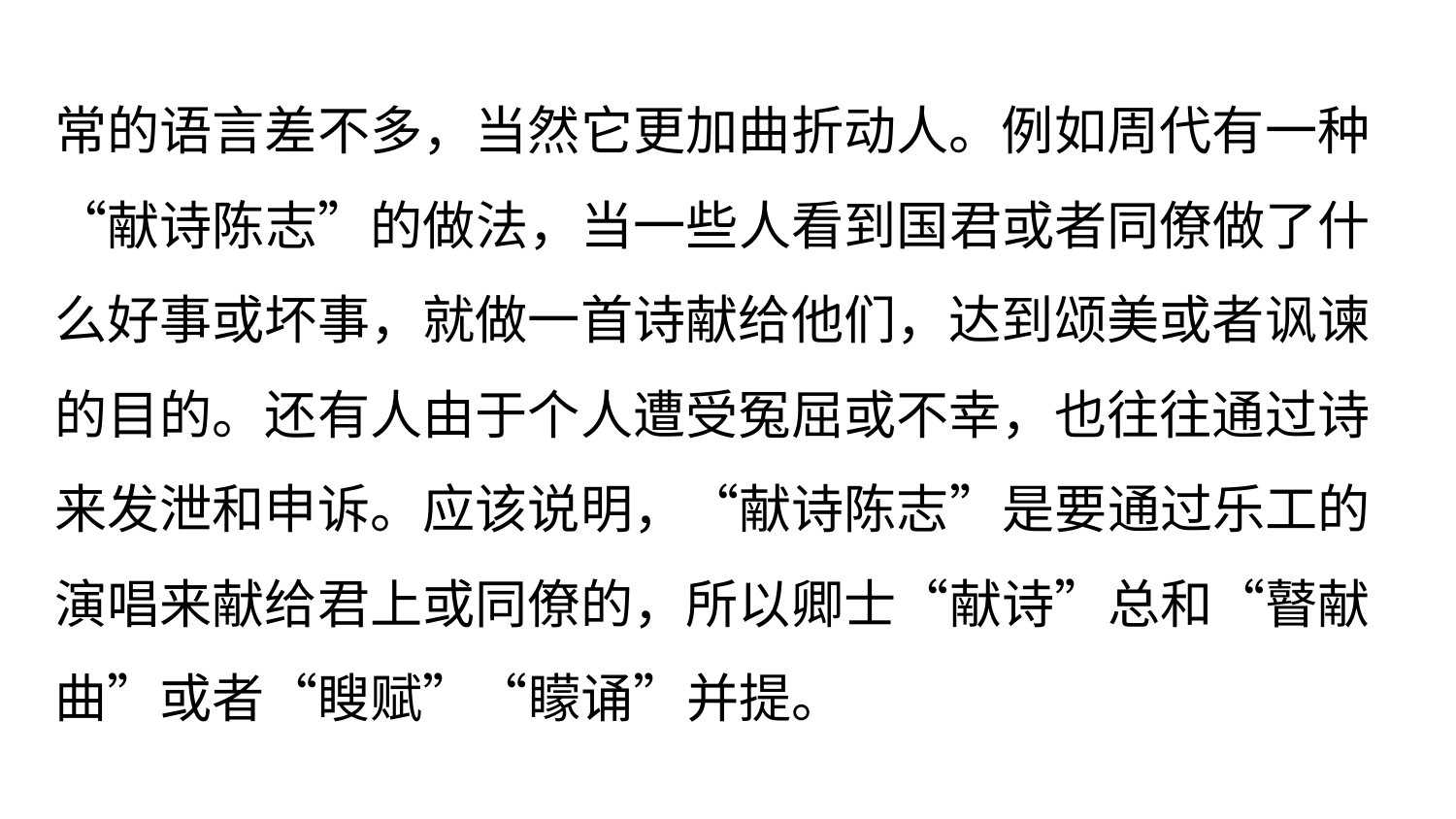

常的语言差不多，当然它更加曲折动人。例如周代有一种“献诗陈志”的做法，当一些人看到国君或者同僚做了什么好事或坏事，就做一首诗献给他们，达到颂美或者讽谏的目的。还有人由于个人遭受冤屈或不幸，也往往通过诗来发泄和申诉。应该说明，“献诗陈志”是要通过乐工的演唱来献给君上或同僚的，所以卿士“献诗”总和“瞽献曲”或者“瞍赋”“矇诵”并提。